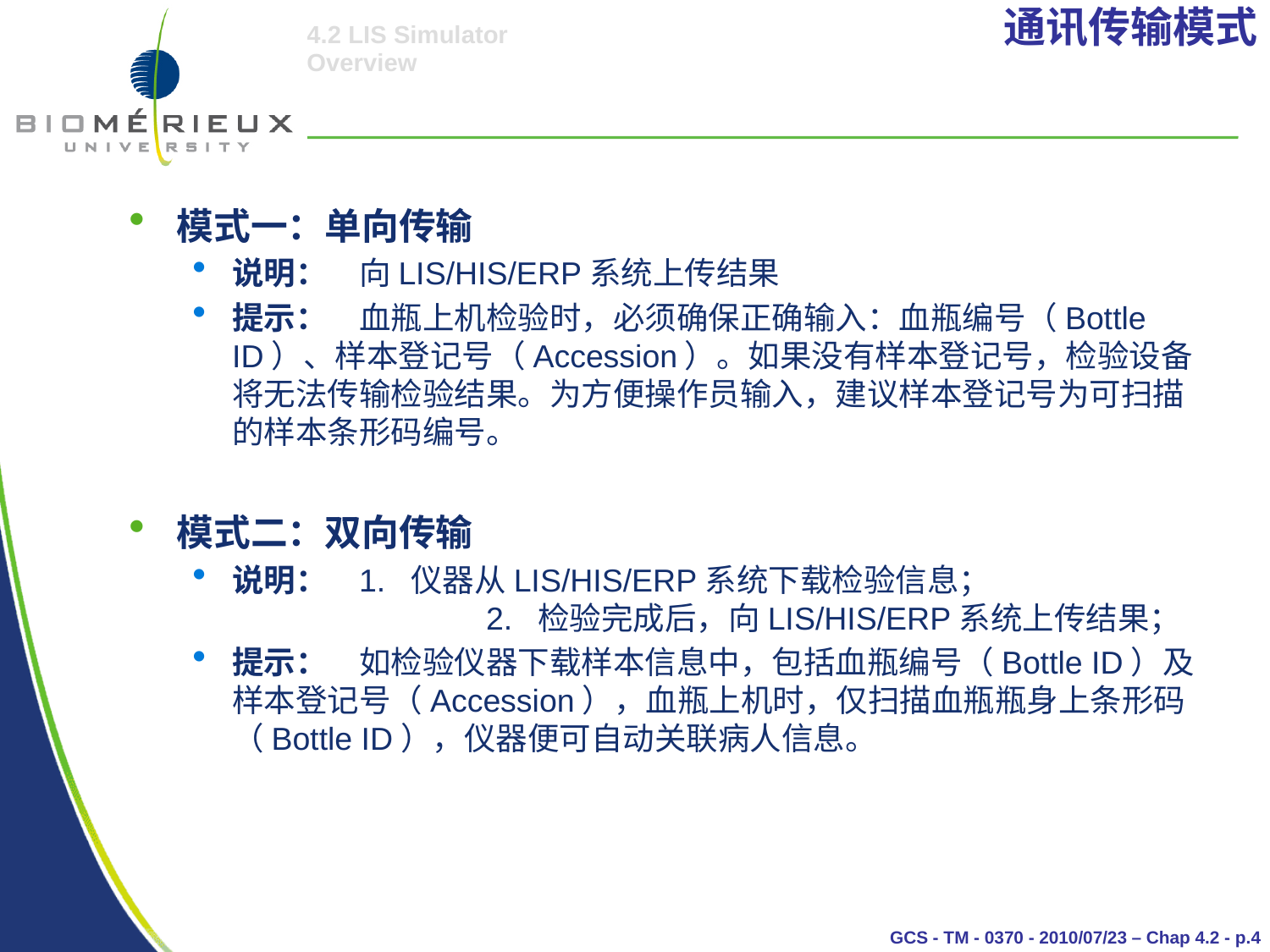

# 通讯传输模式
模式一：单向传输
说明：	向LIS/HIS/ERP系统上传结果
提示：	血瓶上机检验时，必须确保正确输入：血瓶编号（Bottle ID）、样本登记号（Accession）。如果没有样本登记号，检验设备将无法传输检验结果。为方便操作员输入，建议样本登记号为可扫描的样本条形码编号。

模式二：双向传输
说明：	1.  仪器从LIS/HIS/ERP系统下载检验信息；
		2.  检验完成后，向LIS/HIS/ERP系统上传结果；
提示：	如检验仪器下载样本信息中，包括血瓶编号（Bottle ID）及样本登记号（Accession），血瓶上机时，仅扫描血瓶瓶身上条形码（Bottle ID），仪器便可自动关联病人信息。